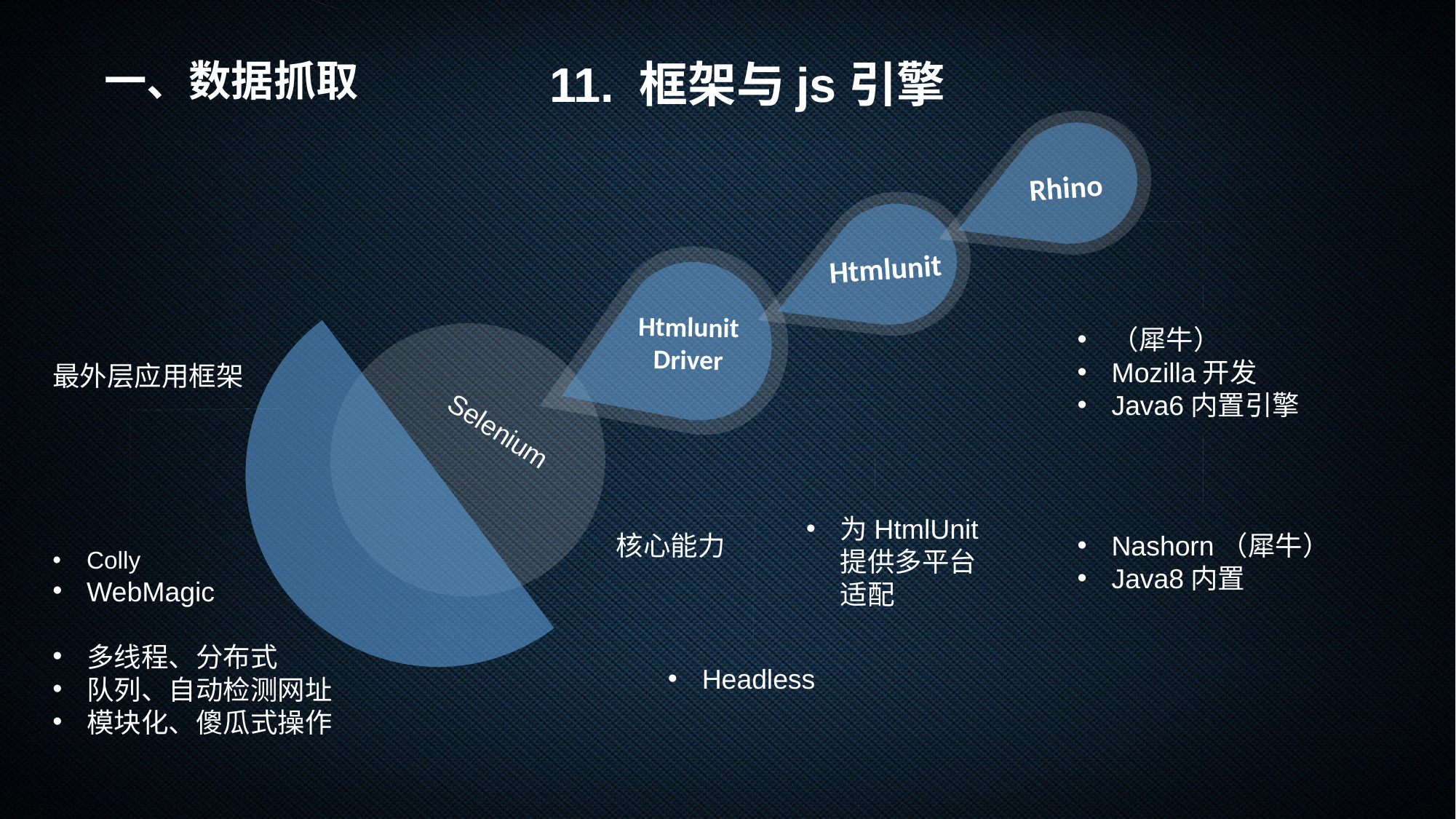

一、数据抓取
11. 框架与js引擎

Rhino

Htmlunit

Htmlunit
Driver

### Chart

| Category | 销售额 |
|---|---|
| 第一季度 | 5.0 |
| 第二季度 | 5.0 |
（犀牛）
Mozilla开发
Java6内置引擎

最外层应用框架
Selenium
为HtmlUnit提供多平台适配

核心能力
Nashorn（犀牛）
Java8内置
Colly
WebMagic

多线程、分布式
队列、自动检测网址
模块化、傻瓜式操作

Headless